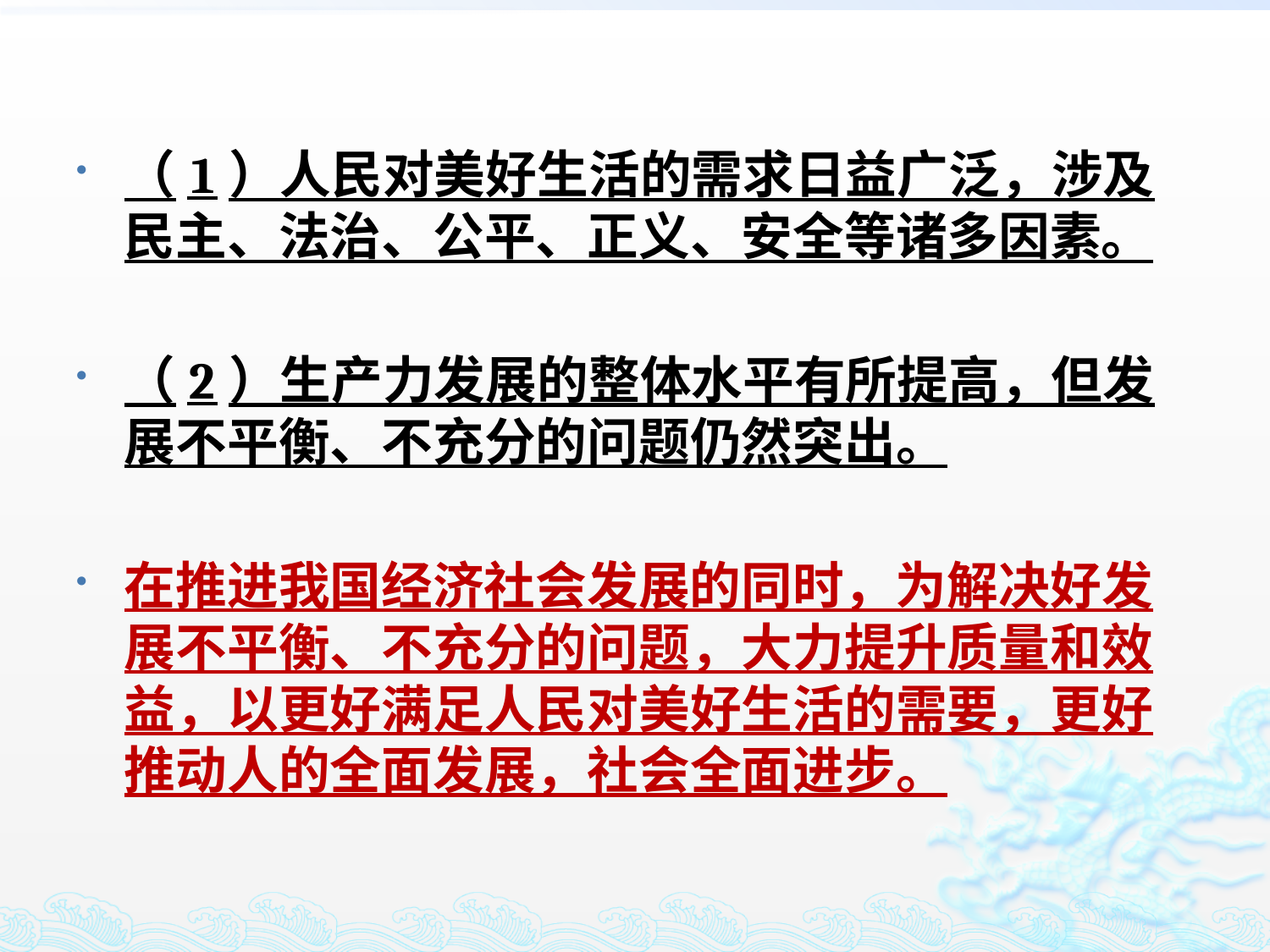

（1）人民对美好生活的需求日益广泛，涉及民主、法治、公平、正义、安全等诸多因素。

（2）生产力发展的整体水平有所提高，但发展不平衡、不充分的问题仍然突出。

在推进我国经济社会发展的同时，为解决好发展不平衡、不充分的问题，大力提升质量和效益，以更好满足人民对美好生活的需要，更好推动人的全面发展，社会全面进步。